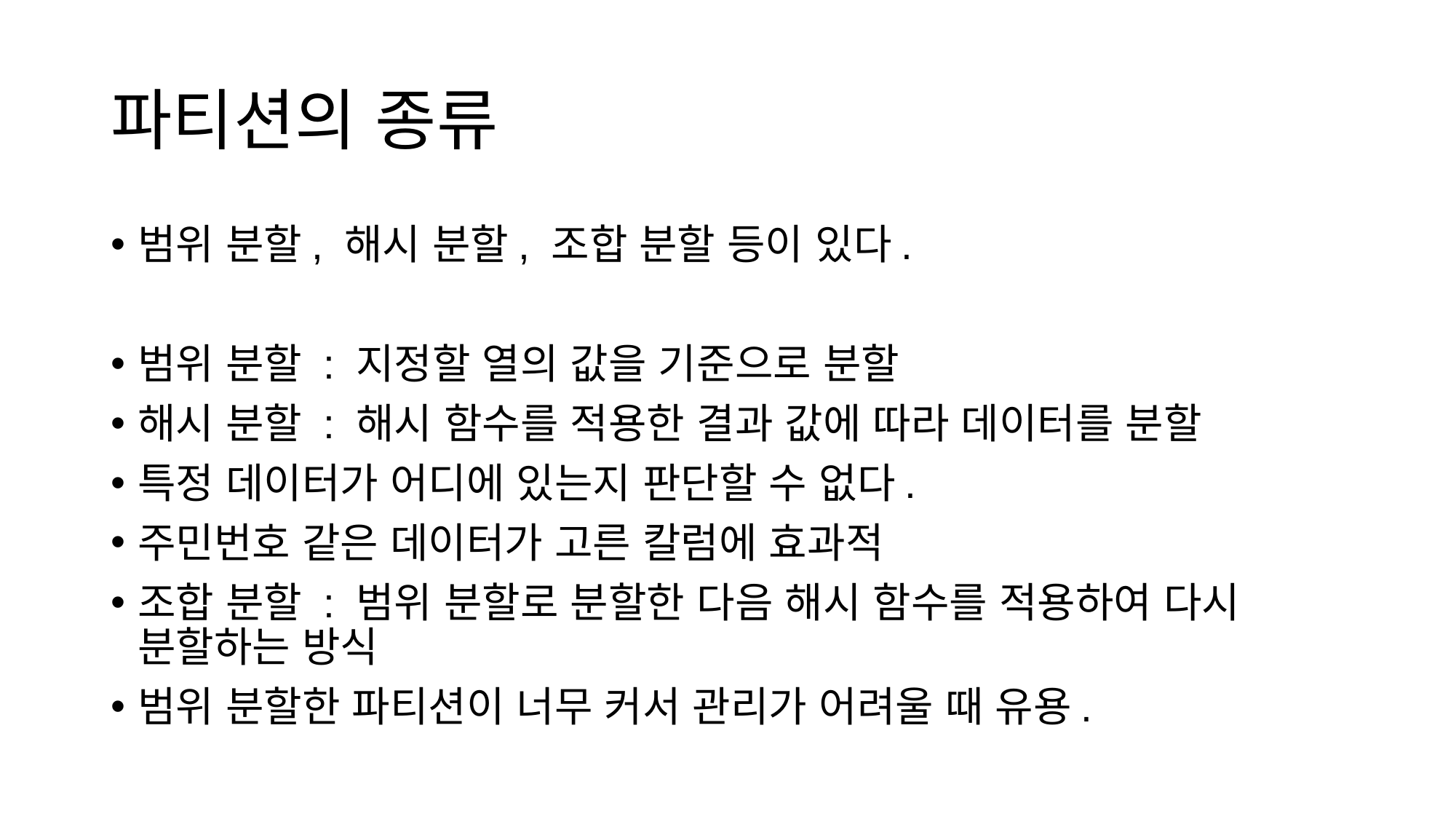

# 파티션의 종류
범위 분할, 해시 분할, 조합 분할 등이 있다.

범위 분할 : 지정할 열의 값을 기준으로 분할
해시 분할 : 해시 함수를 적용한 결과 값에 따라 데이터를 분할
특정 데이터가 어디에 있는지 판단할 수 없다.
주민번호 같은 데이터가 고른 칼럼에 효과적
조합 분할 : 범위 분할로 분할한 다음 해시 함수를 적용하여 다시 분할하는 방식
범위 분할한 파티션이 너무 커서 관리가 어려울 때 유용.